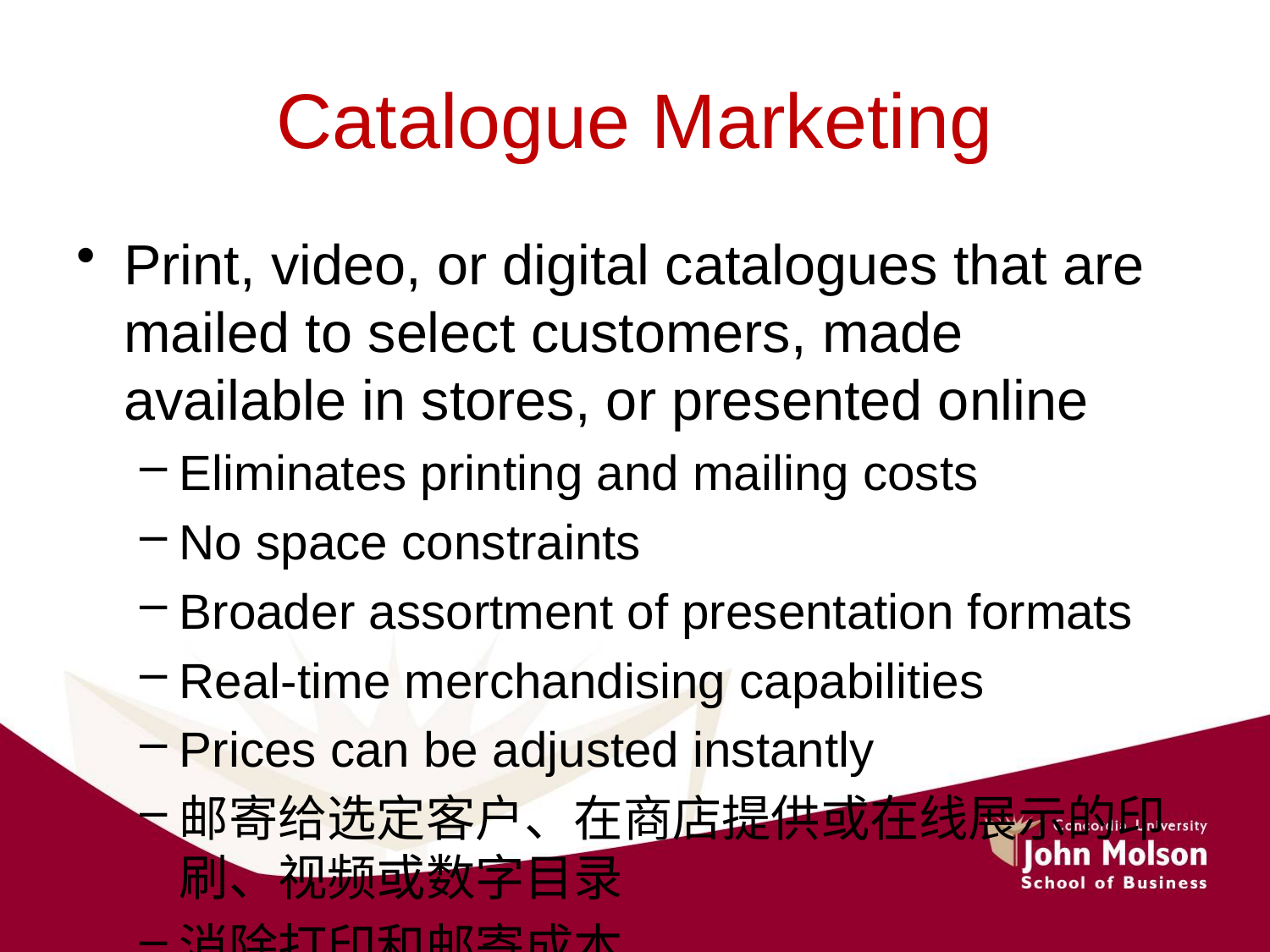

# Catalogue Marketing
Print, video, or digital catalogues that are mailed to select customers, made available in stores, or presented online
Eliminates printing and mailing costs
No space constraints
Broader assortment of presentation formats
Real-time merchandising capabilities
Prices can be adjusted instantly
邮寄给选定客户、在商店提供或在线展示的印刷、视频或数字目录
消除打印和邮寄成本
没有空间限制
更广泛的演示格式
实时销售能力
价格可以即时调整